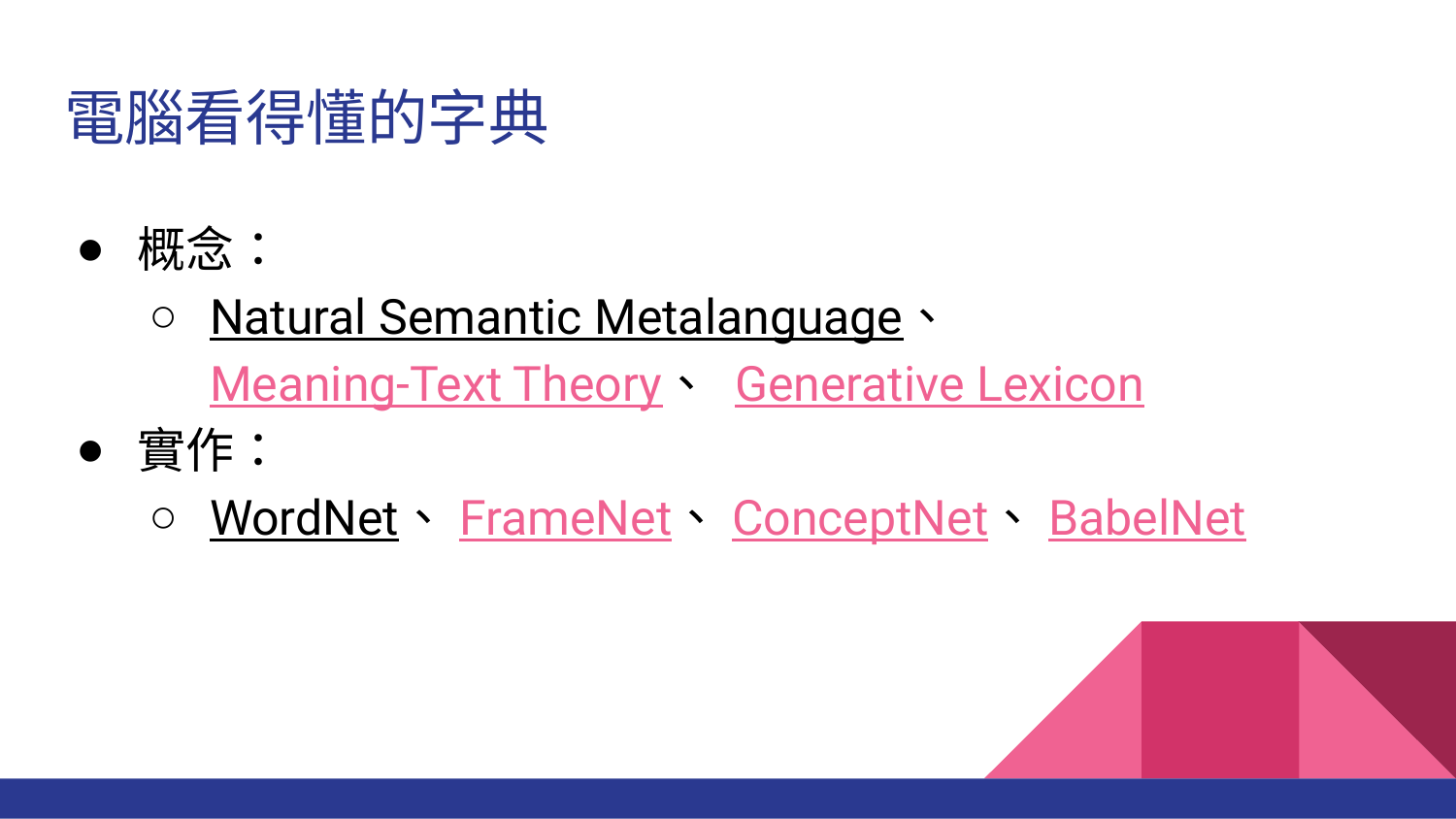

# 電腦看得懂的字典
概念：
Natural Semantic Metalanguage、Meaning-Text Theory、 Generative Lexicon
實作：
WordNet、FrameNet、ConceptNet、BabelNet